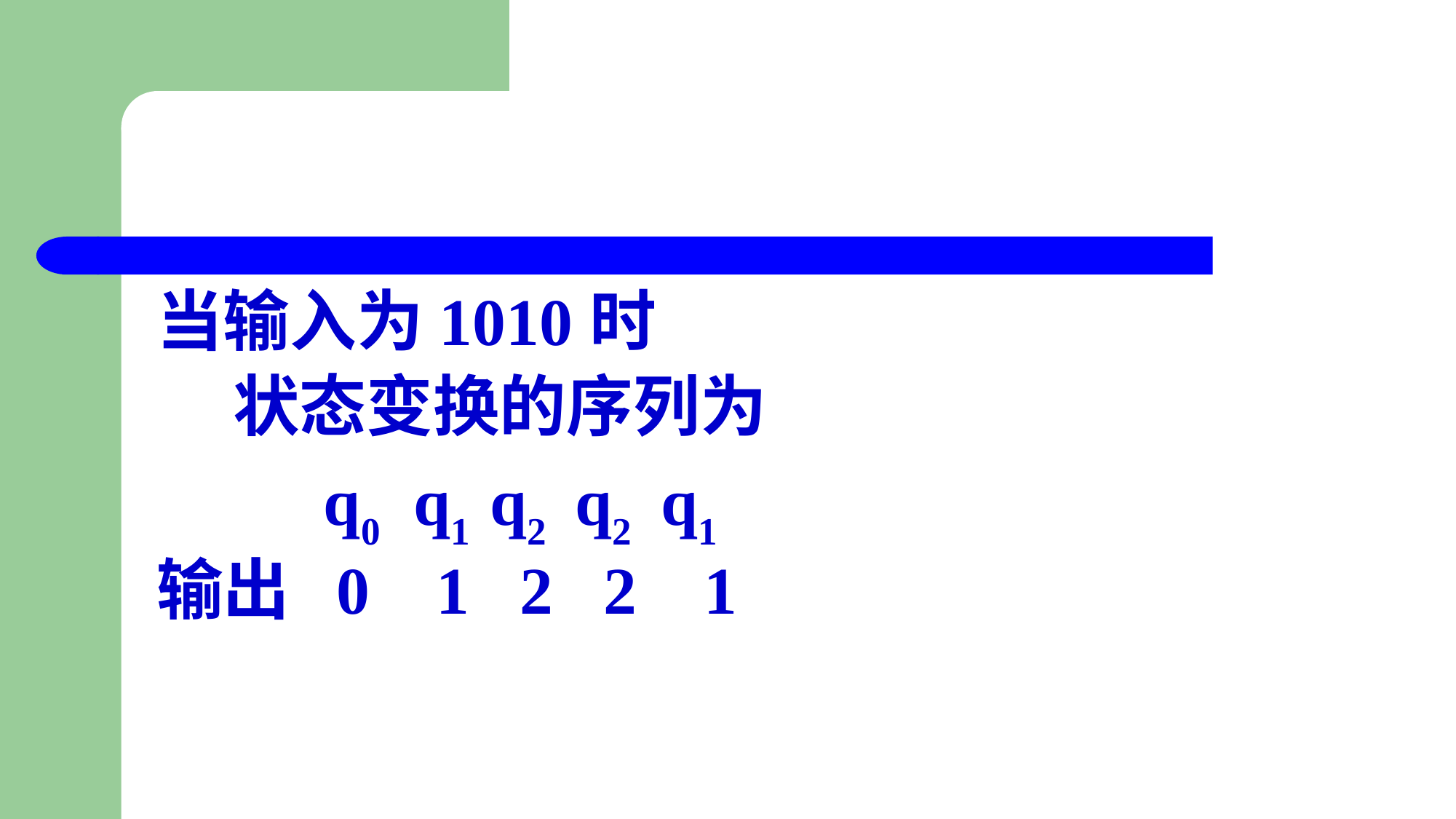

#
当输入为1010时
    状态变换的序列为
          q0  q1  q2   q2   q1
输出  0    1   2   2    1